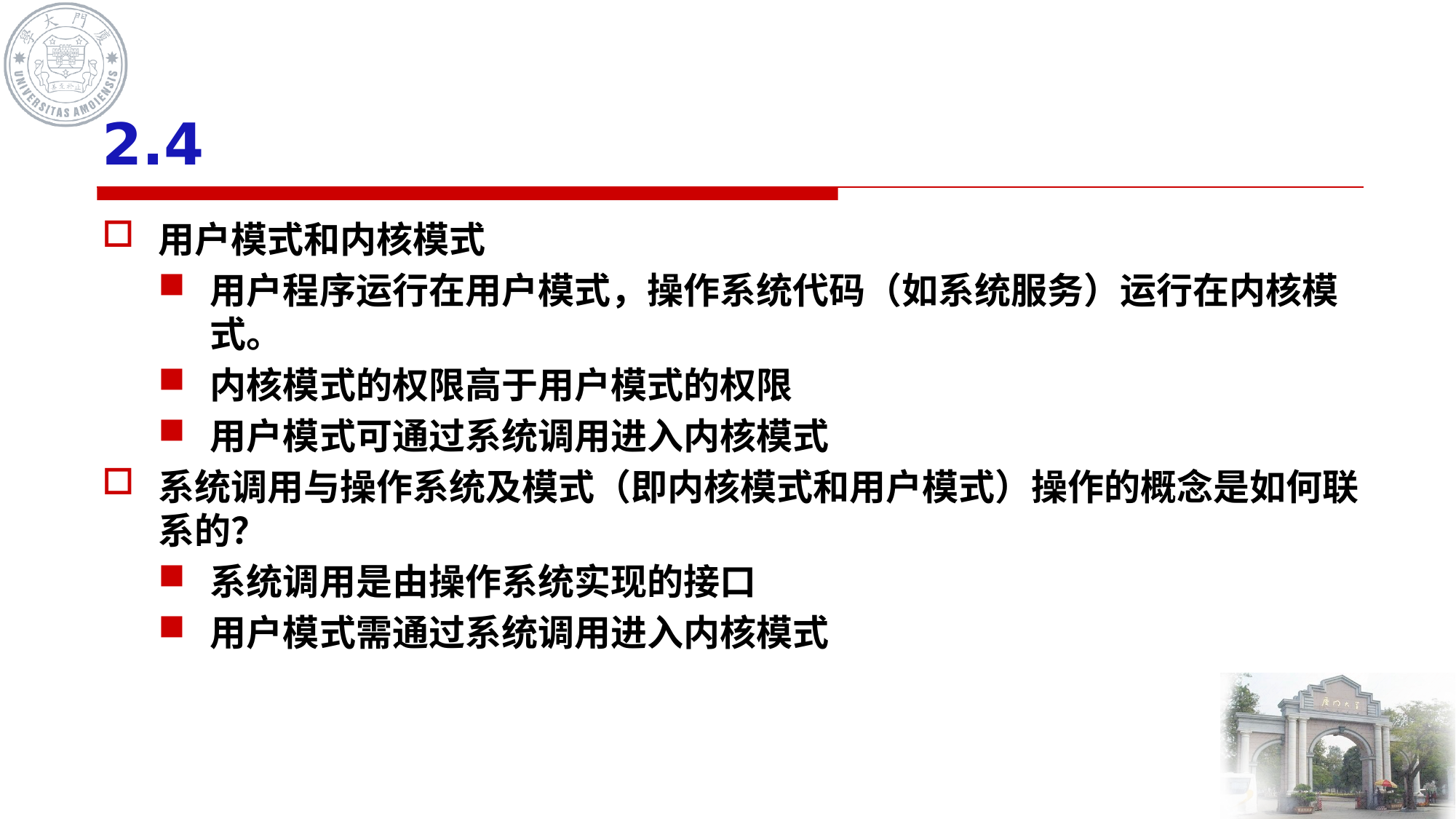

# 2.4
用户模式和内核模式
用户程序运行在用户模式，操作系统代码（如系统服务）运行在内核模式。
内核模式的权限高于用户模式的权限
用户模式可通过系统调用进入内核模式
系统调用与操作系统及模式（即内核模式和用户模式）操作的概念是如何联系的？
系统调用是由操作系统实现的接口
用户模式需通过系统调用进入内核模式